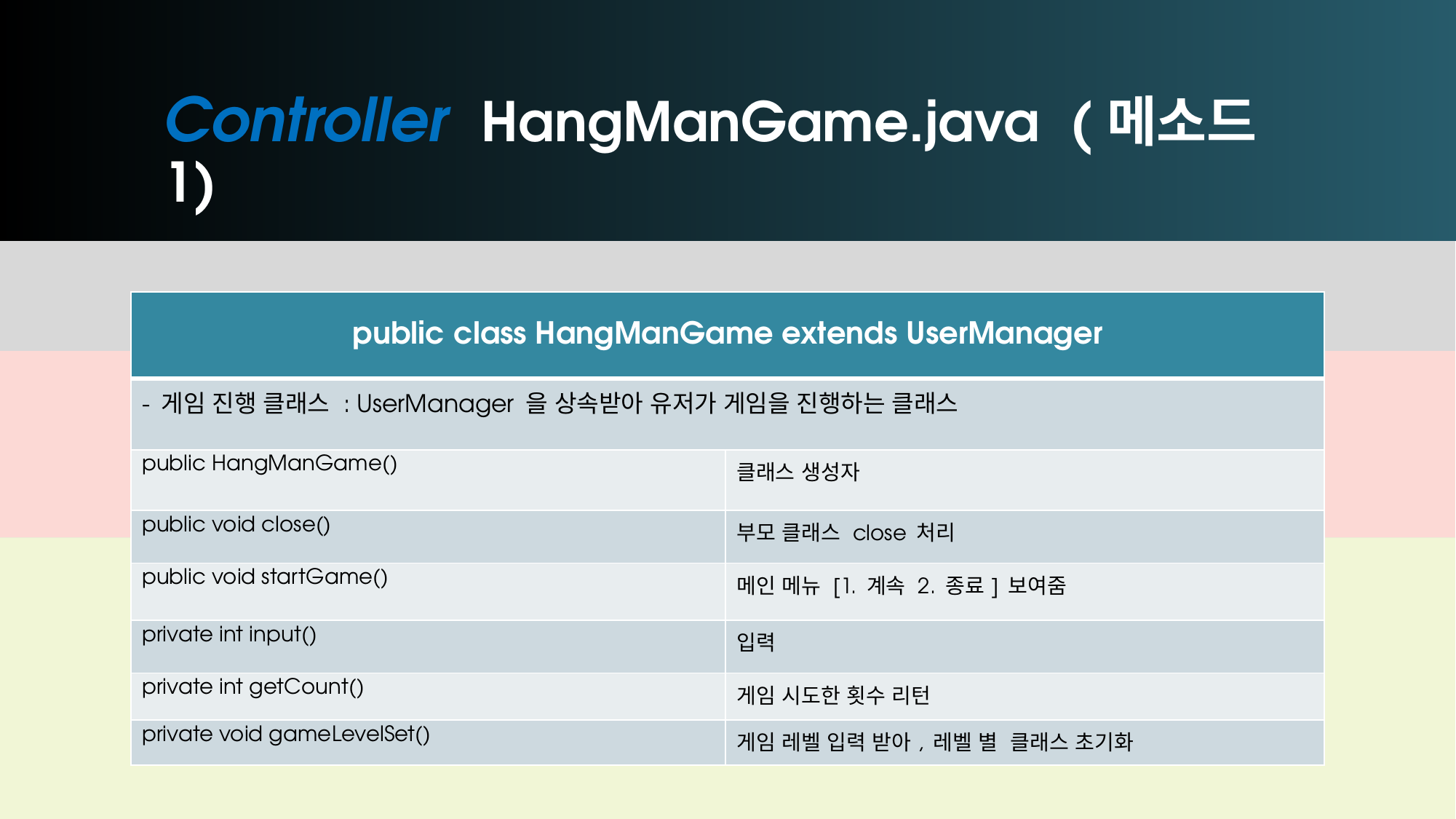

# Controller  HangManGame.java  (메소드 1)
| public class HangManGame extends UserManager |  |
| --- | --- |
| - 게임 진행 클래스 : UserManager 을 상속받아 유저가 게임을 진행하는 클래스 |  |
| public HangManGame() | 클래스 생성자 |
| public void close() | 부모 클래스 close 처리 |
| public void startGame() | 메인 메뉴 [1. 계속 2. 종료] 보여줌 |
| private int input() | 입력 |
| private int getCount() | 게임 시도한 횟수 리턴 |
| private void gameLevelSet() | 게임 레벨 입력 받아, 레벨 별 클래스 초기화 |

2022-07-09